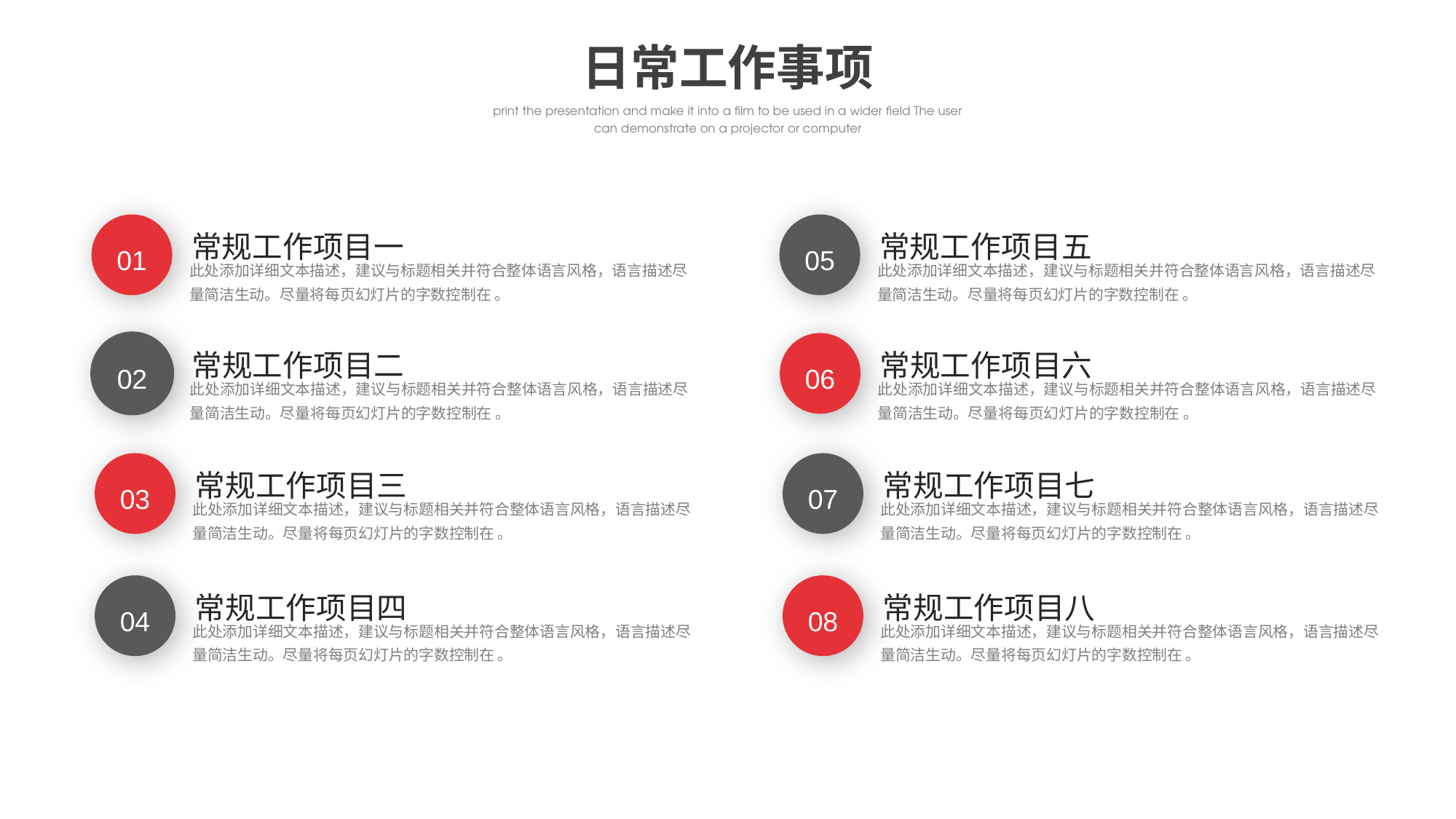

日常工作事项
print the presentation and make it into a film to be used in a wider field The user can demonstrate on a projector or computer
常规工作项目一
此处添加详细文本描述，建议与标题相关并符合整体语言风格，语言描述尽量简洁生动。尽量将每页幻灯片的字数控制在 。
常规工作项目五
此处添加详细文本描述，建议与标题相关并符合整体语言风格，语言描述尽量简洁生动。尽量将每页幻灯片的字数控制在 。
01
05
常规工作项目二
此处添加详细文本描述，建议与标题相关并符合整体语言风格，语言描述尽量简洁生动。尽量将每页幻灯片的字数控制在 。
常规工作项目六
此处添加详细文本描述，建议与标题相关并符合整体语言风格，语言描述尽量简洁生动。尽量将每页幻灯片的字数控制在 。
02
06
常规工作项目三
此处添加详细文本描述，建议与标题相关并符合整体语言风格，语言描述尽量简洁生动。尽量将每页幻灯片的字数控制在 。
常规工作项目七
此处添加详细文本描述，建议与标题相关并符合整体语言风格，语言描述尽量简洁生动。尽量将每页幻灯片的字数控制在 。
03
07
常规工作项目四
此处添加详细文本描述，建议与标题相关并符合整体语言风格，语言描述尽量简洁生动。尽量将每页幻灯片的字数控制在 。
常规工作项目八
此处添加详细文本描述，建议与标题相关并符合整体语言风格，语言描述尽量简洁生动。尽量将每页幻灯片的字数控制在 。
04
08